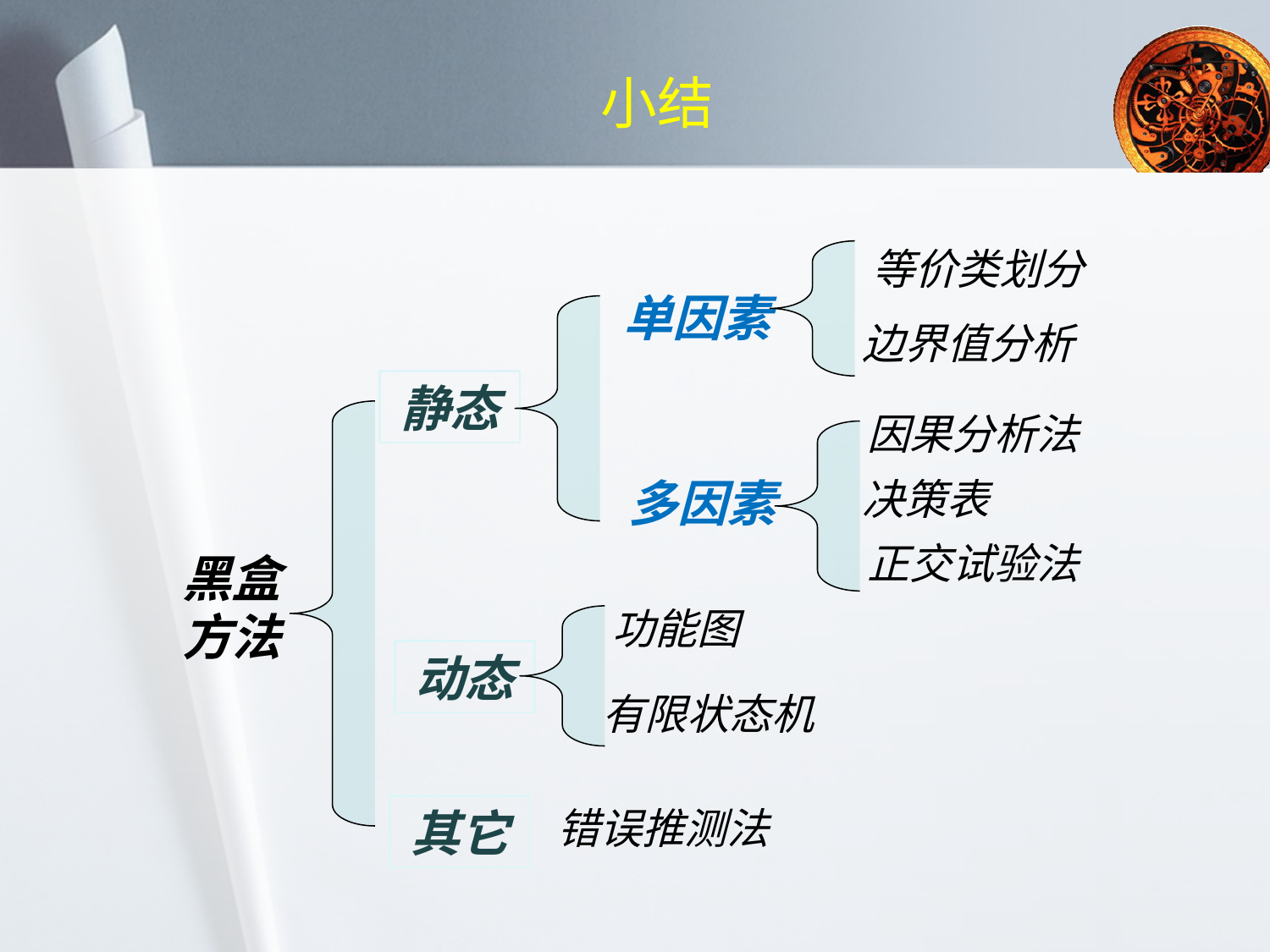

# 小结
等价类划分

边界值分析
单因素

多因素
静态

因果分析法

决策表
正交试验法
黑盒方法
功能图

有限状态机
动态
错误推测法
其它